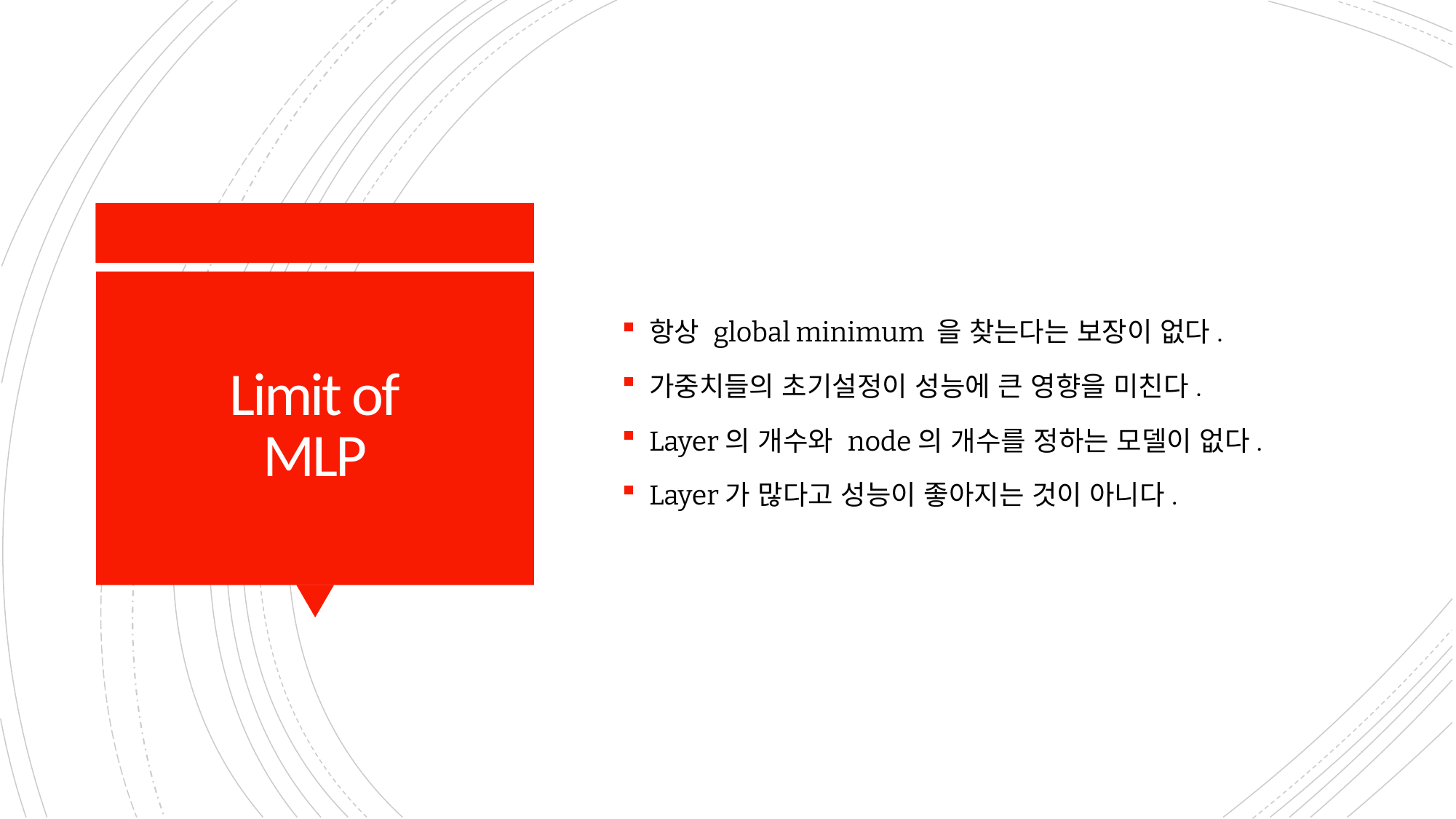

항상 global minimum 을 찾는다는 보장이 없다.
가중치들의 초기설정이 성능에 큰 영향을 미친다.
Layer의 개수와 node의 개수를 정하는 모델이 없다.
Layer가 많다고 성능이 좋아지는 것이 아니다.
# Limit of MLP